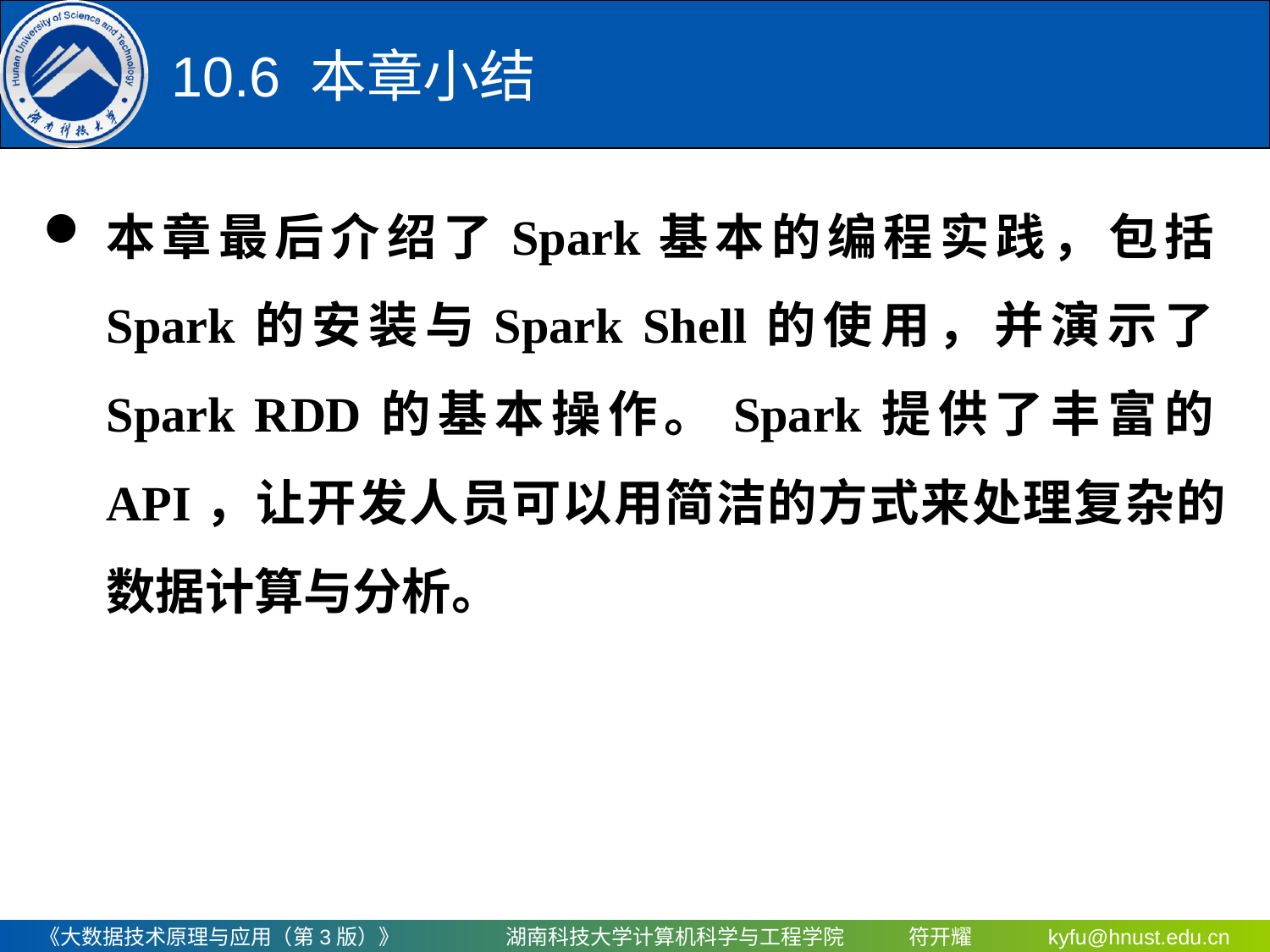

# 10.6 本章小结
本章最后介绍了Spark基本的编程实践，包括Spark的安装与Spark Shell的使用，并演示了Spark RDD的基本操作。Spark提供了丰富的API，让开发人员可以用简洁的方式来处理复杂的数据计算与分析。